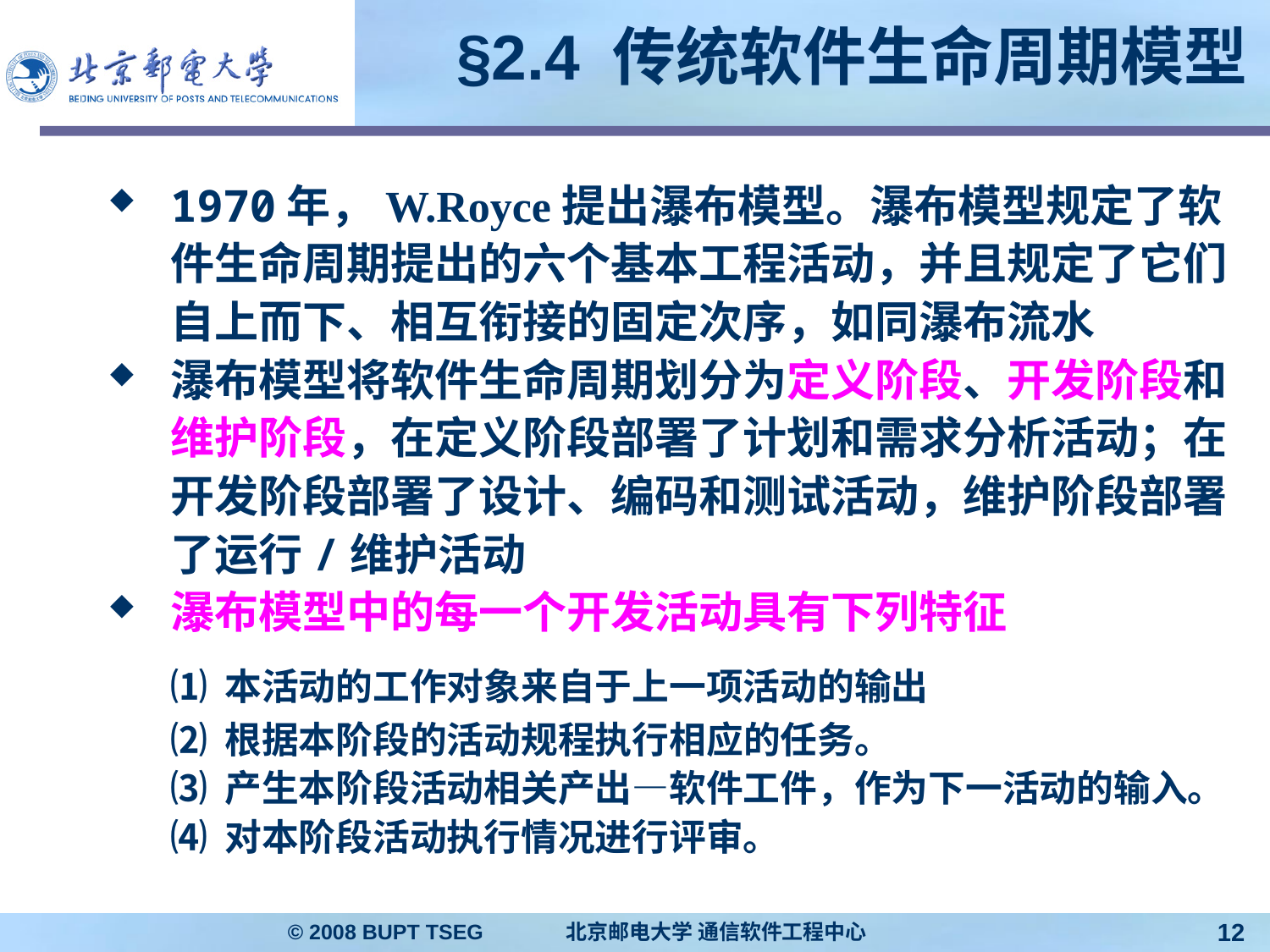

# §2.4 传统软件生命周期模型
1970年，W.Royce提出瀑布模型。瀑布模型规定了软件生命周期提出的六个基本工程活动，并且规定了它们自上而下、相互衔接的固定次序，如同瀑布流水
瀑布模型将软件生命周期划分为定义阶段、开发阶段和维护阶段，在定义阶段部署了计划和需求分析活动；在开发阶段部署了设计、编码和测试活动，维护阶段部署了运行/维护活动
瀑布模型中的每一个开发活动具有下列特征
	⑴ 本活动的工作对象来自于上一项活动的输出
	⑵ 根据本阶段的活动规程执行相应的任务。
	⑶ 产生本阶段活动相关产出—软件工件，作为下一活动的输入。
	⑷ 对本阶段活动执行情况进行评审。
© 2008 BUPT TSEG             北京邮电大学 通信软件工程中心